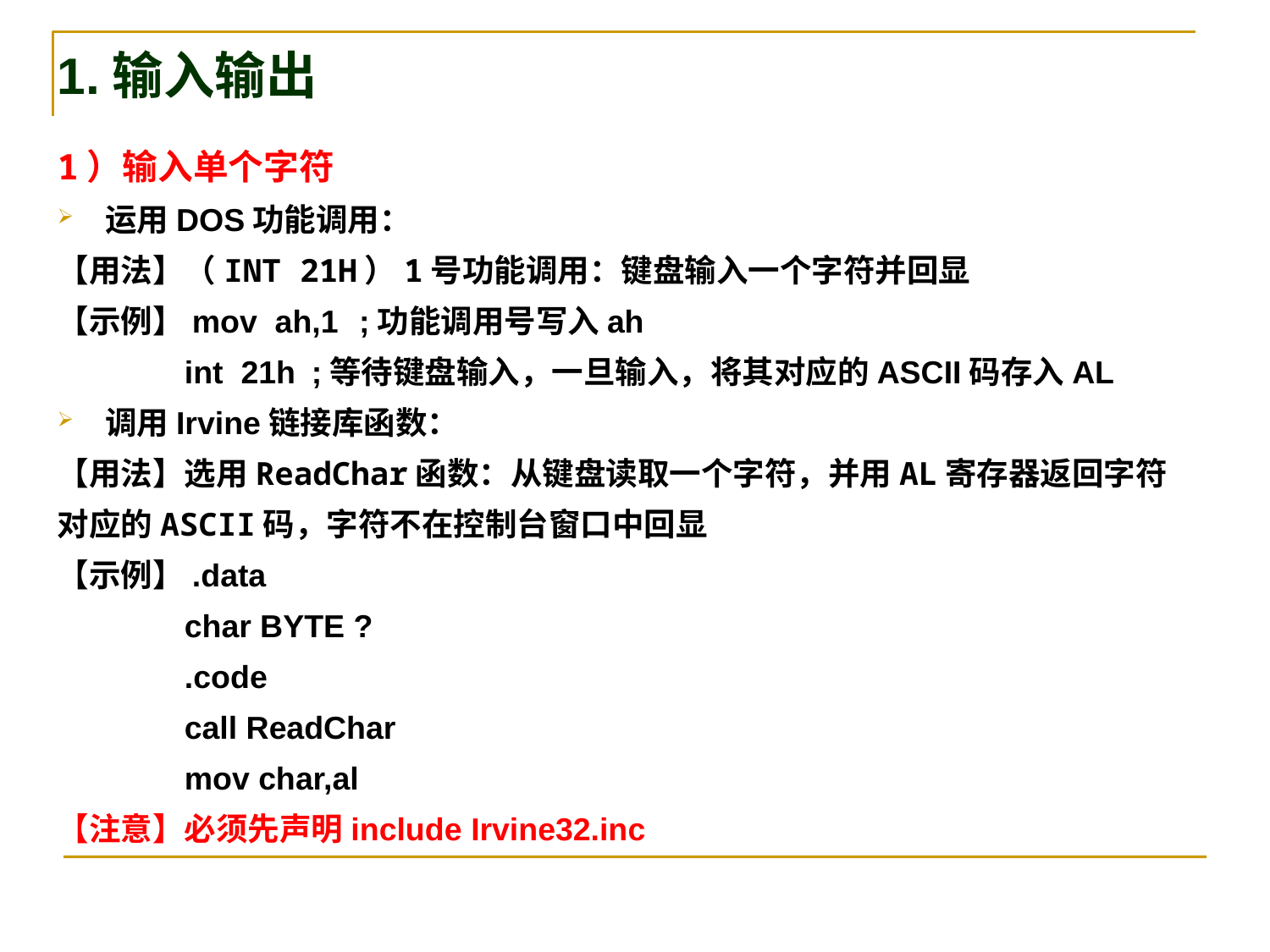

1.输入输出
1）输入单个字符
运用DOS功能调用：
【用法】（INT 21H）1号功能调用：键盘输入一个字符并回显
【示例】mov  ah,1	;功能调用号写入ah
             	int  21h	;等待键盘输入，一旦输入，将其对应的ASCII码存入AL
调用Irvine链接库函数：
【用法】选用ReadChar函数：从键盘读取一个字符，并用AL寄存器返回字符对应的ASCII码，字符不在控制台窗口中回显
【示例】.data
	char BYTE ?
	.code
	call ReadChar
	mov char,al
【注意】必须先声明include Irvine32.inc